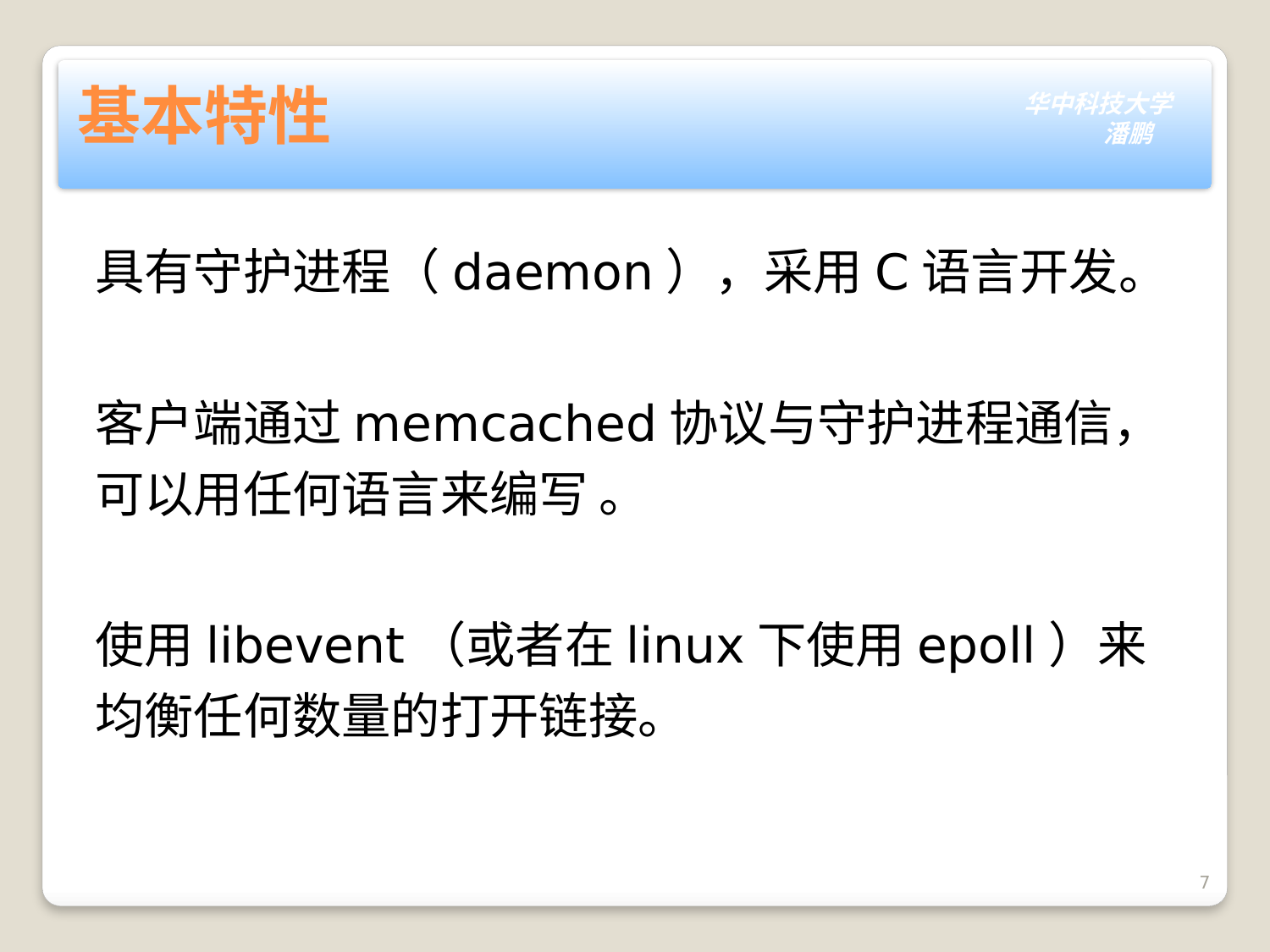

# 基本特性
具有守护进程（daemon），采用C语言开发。

客户端通过memcached协议与守护进程通信，可以用任何语言来编写 。

使用libevent（或者在linux下使用epoll）来均衡任何数量的打开链接。
7